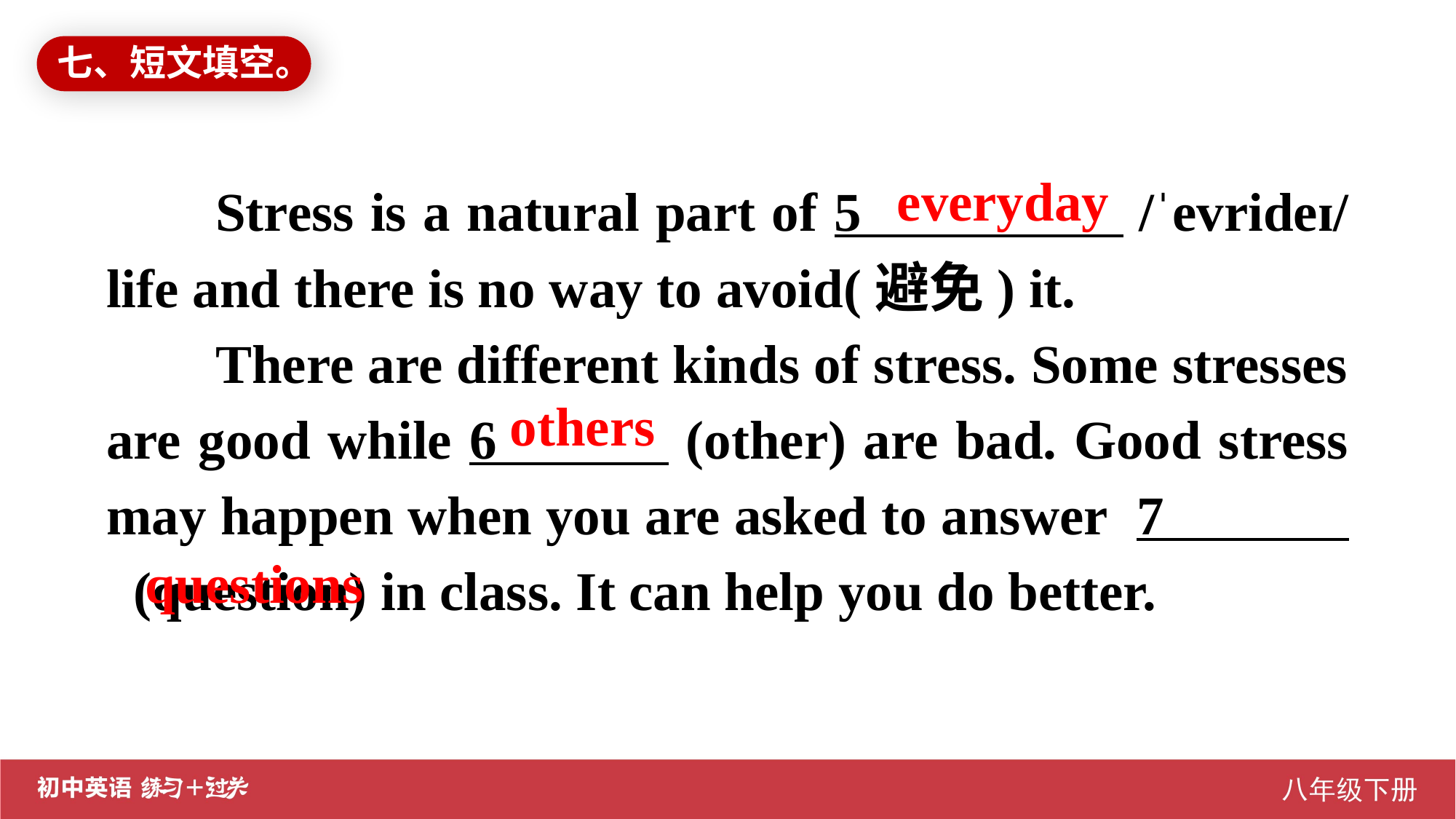

七、短文填空。

Stress is a natural part of 5                 /ˈevrideɪ/ life and there is no way to avoid(避免) it.
There are different kinds of stress. Some stresses are good while 6           (other) are bad. Good stress may happen when you are asked to answer  7              . (question) in class. It can help you do better.

everyday
others
questions